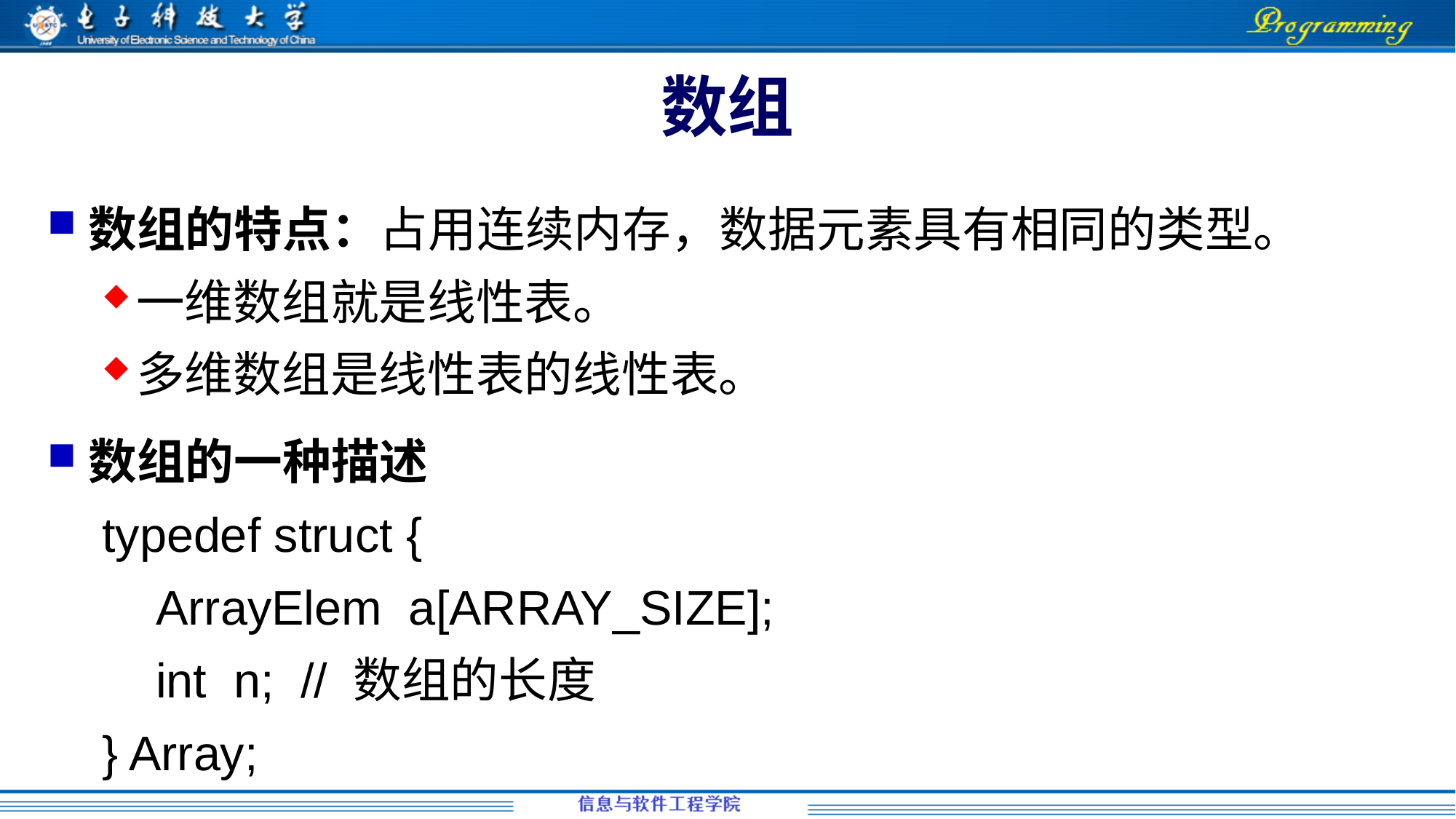

# 数组
数组的特点：占用连续内存，数据元素具有相同的类型。
一维数组就是线性表。
多维数组是线性表的线性表。
数组的一种描述
typedef struct {
    ArrayElem  a[ARRAY_SIZE];
    int  n;  // 数组的长度
} Array;